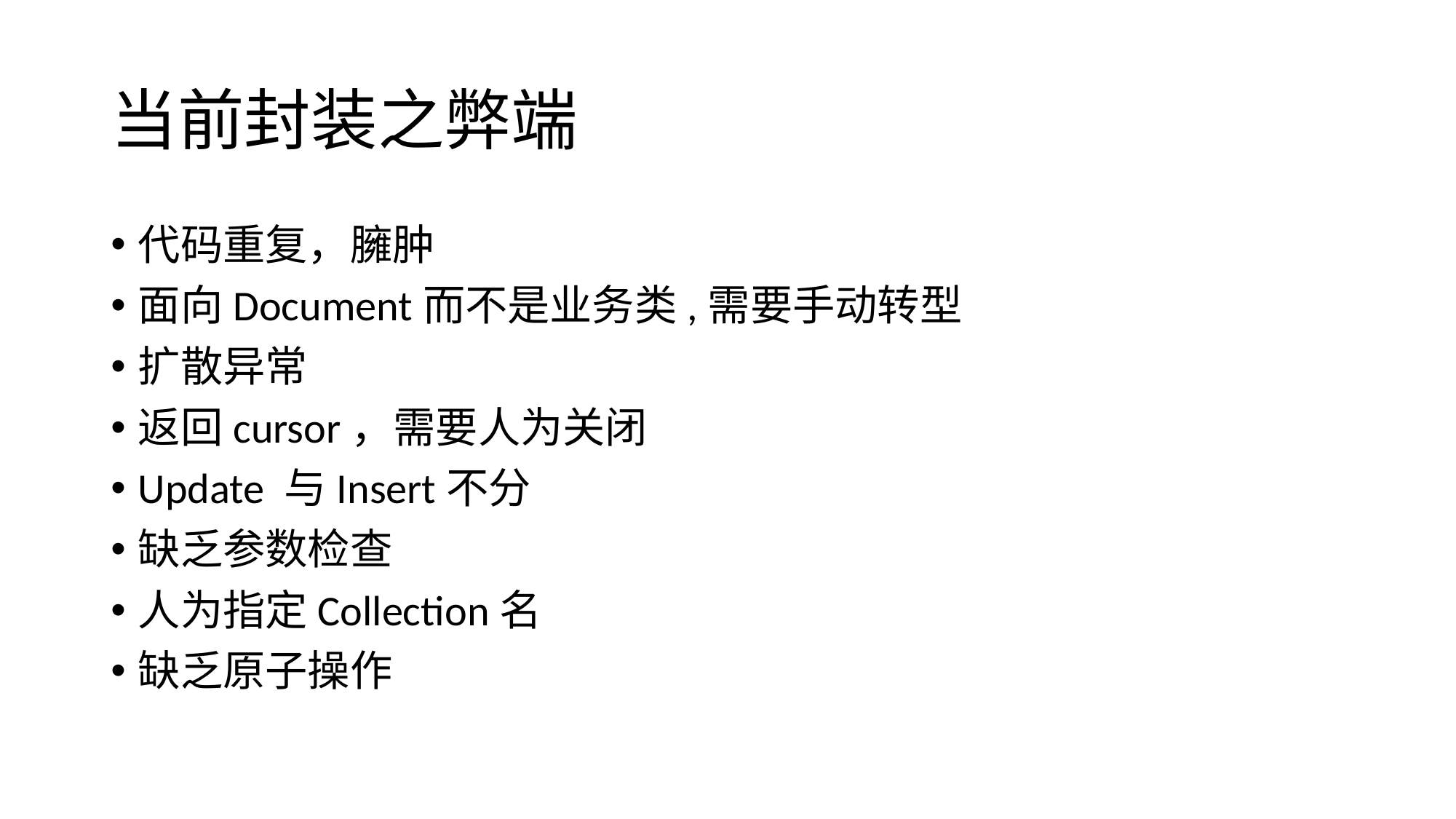

# 当前封装之弊端
代码重复，臃肿
面向Document而不是业务类,需要手动转型
扩散异常
返回cursor，需要人为关闭
Update 与Insert不分
缺乏参数检查
人为指定Collection名
缺乏原子操作